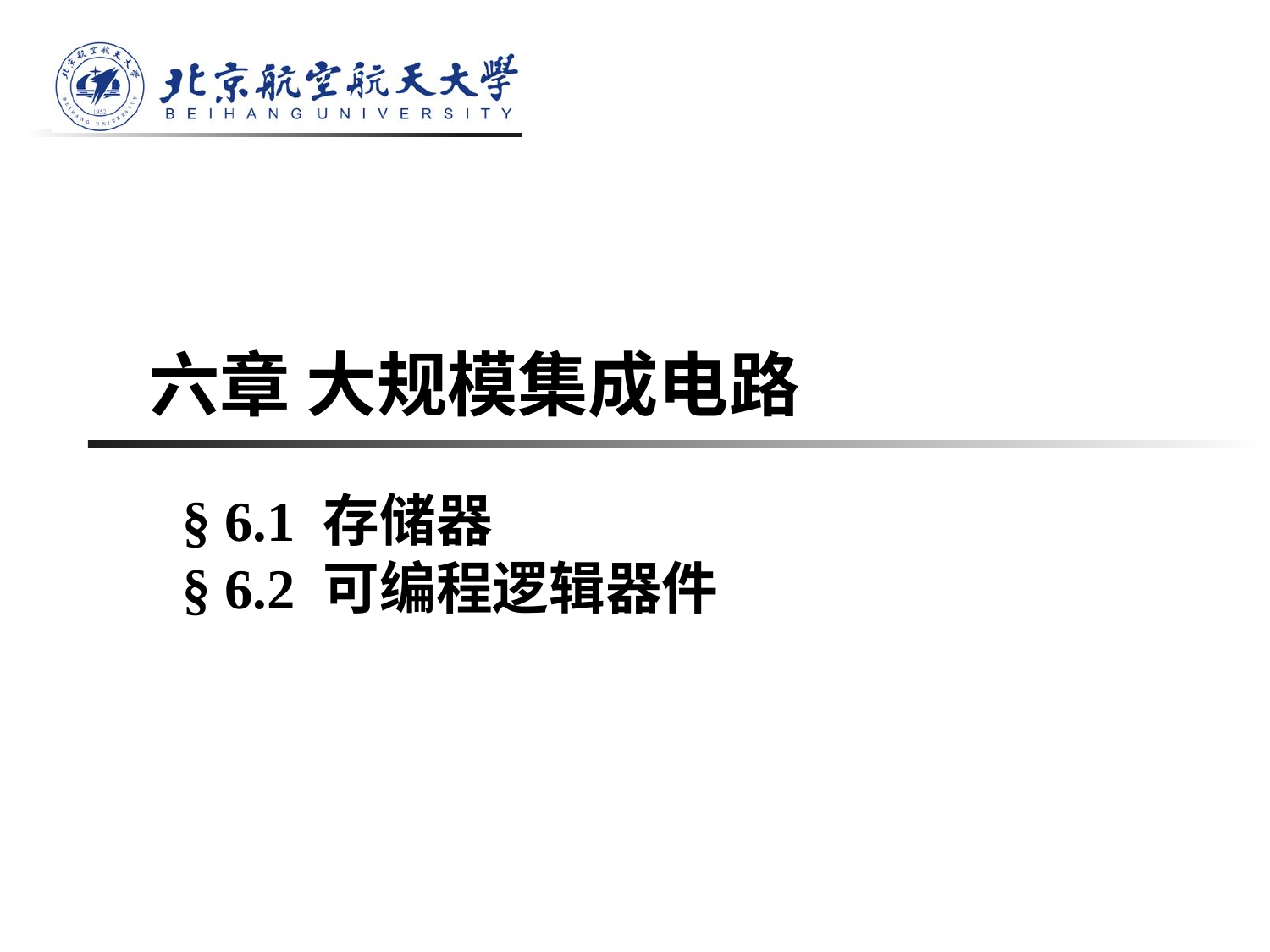

# 六章 大规模集成电路
§ 6.1 存储器
§ 6.2 可编程逻辑器件